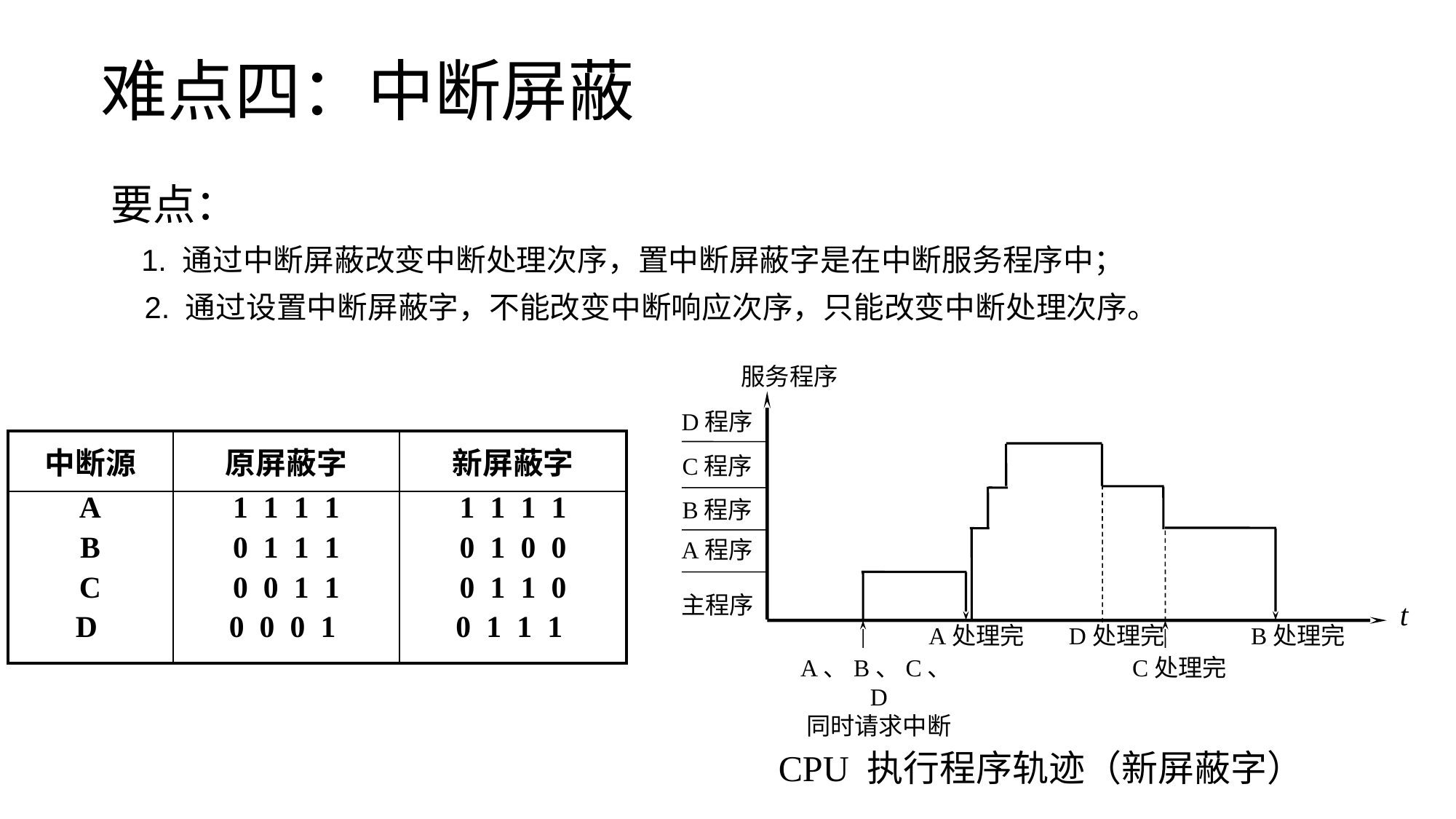

# 难点四：中断屏蔽
要点：
    1. 通过中断屏蔽改变中断处理次序，置中断屏蔽字是在中断服务程序中；
    2. 通过设置中断屏蔽字，不能改变中断响应次序，只能改变中断处理次序。
服务程序

D程序

C程序

B程序

A程序

主程序
t

A处理完
D处理完
B处理完

A、B、C、D
同时请求中断
C处理完
CPU 执行程序轨迹（新屏蔽字）
| 中断源 | 原屏蔽字 | 新屏蔽字 |
| --- | --- | --- |
| A B C D | 1 1 1 1 0 1 1 1 0 0 1 1 0 0 0 1 | 1 1 1 1 0 1 0 0 0 1 1 0 0 1 1 1 |